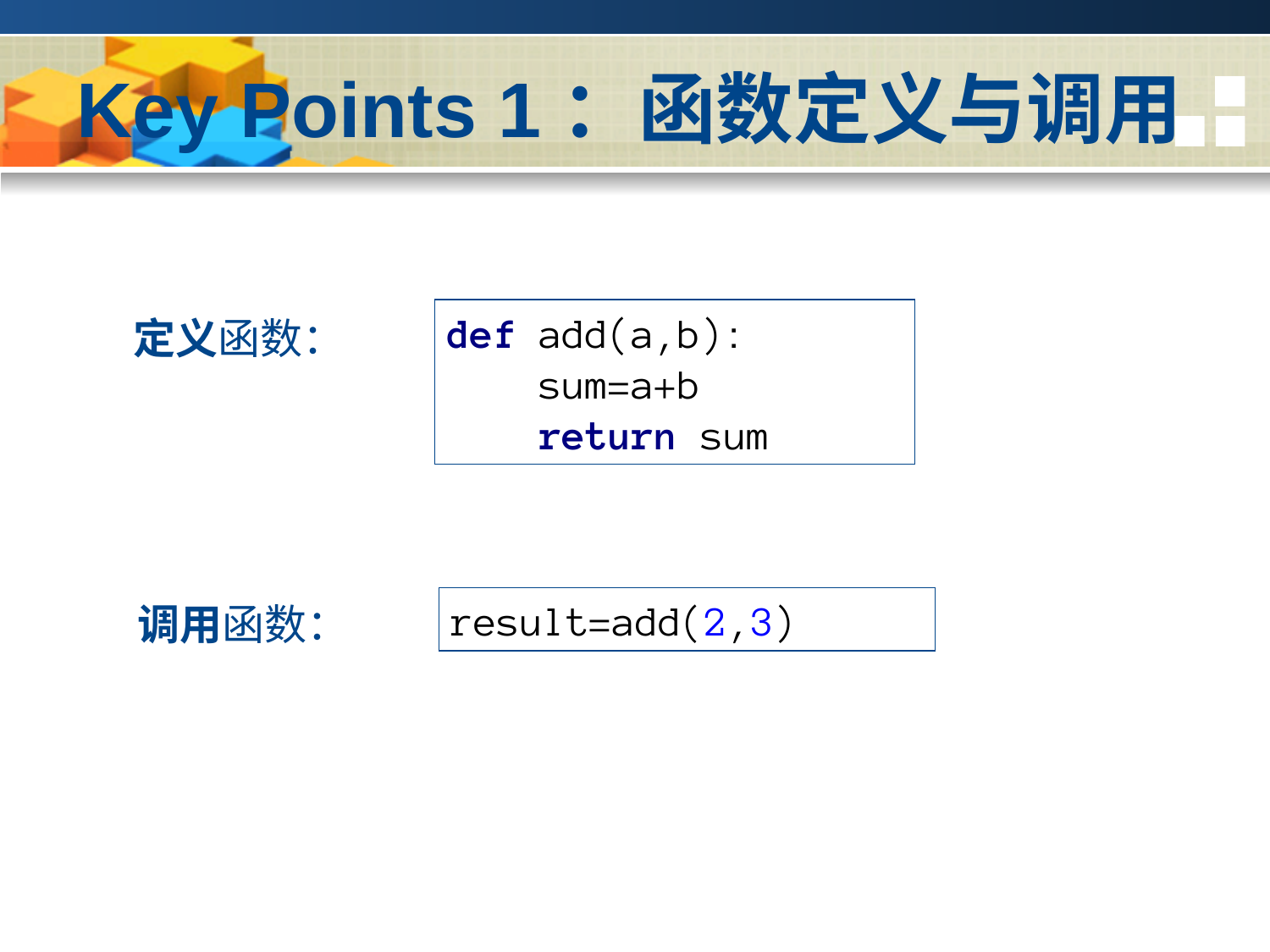

# Key Points 1：函数定义与调用
def add(a,b):
    sum=a+b
    return sum
定义函数：
result=add(2,3)
调用函数：